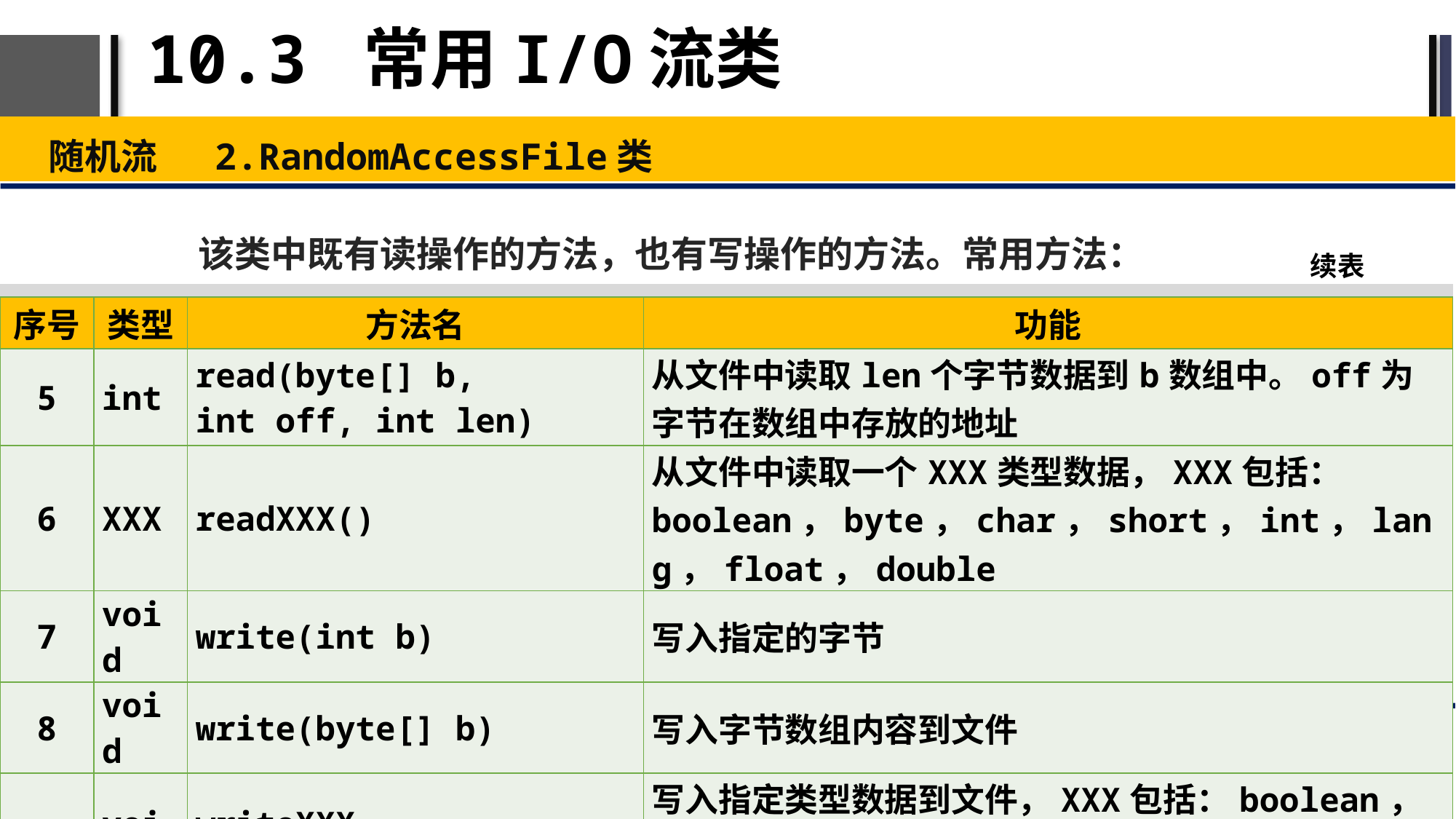

# 10.3 常用I/O流类

随机流      2.RandomAccessFile类

该类中既有读操作的方法，也有写操作的方法。常用方法：
续表

| 序号 | 类型 | 方法名 | 功能 |
| --- | --- | --- | --- |
| 5 | int | read(byte[] b, int off, int len) | 从文件中读取len个字节数据到b数组中。off为字节在数组中存放的地址 |
| 6 | XXX | readXXX() | 从文件中读取一个XXX类型数据，XXX包括：boolean，byte，char，short，int，lang，float，double |
| 7 | void | write(int b) | 写入指定的字节 |
| 8 | void | write(byte[] b) | 写入字节数组内容到文件 |
| 9 | void | writeXXX (XXX v) | 写入指定类型数据到文件，XXX包括：boolean，byte，char，short，int，lang，float，double |